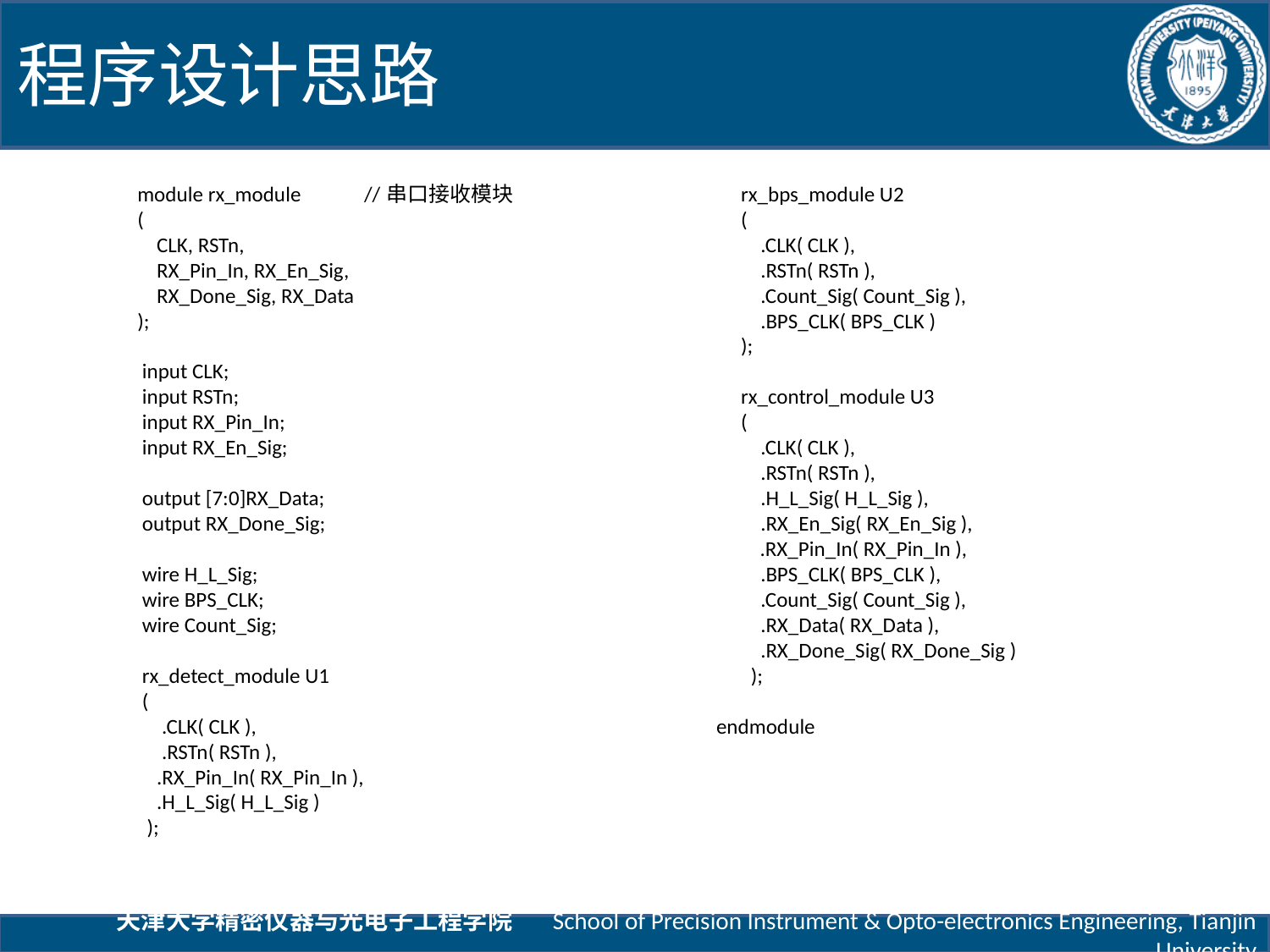

程序设计思路
module rx_module             //串口接收模块
(
    CLK, RSTn,
    RX_Pin_In, RX_En_Sig,
    RX_Done_Sig, RX_Data
);

 input CLK;
 input RSTn;
 input RX_Pin_In;
 input RX_En_Sig;

 output [7:0]RX_Data;
 output RX_Done_Sig;

 wire H_L_Sig;
 wire BPS_CLK;
 wire Count_Sig;

 rx_detect_module U1
 (
     .CLK( CLK ),
     .RSTn( RSTn ),
    .RX_Pin_In( RX_Pin_In ),
    .H_L_Sig( H_L_Sig )
  );

	 rx_bps_module U2
	 (
	     .CLK( CLK ),
	     .RSTn( RSTn ),
	     .Count_Sig( Count_Sig ),
	     .BPS_CLK( BPS_CLK )
	 );

	 rx_control_module U3
	 (
	     .CLK( CLK ),
	     .RSTn( RSTn ),
	     .H_L_Sig( H_L_Sig ),
	     .RX_En_Sig( RX_En_Sig ),
                               .RX_Pin_In( RX_Pin_In ),
	     .BPS_CLK( BPS_CLK ),
	     .Count_Sig( Count_Sig ),
	     .RX_Data( RX_Data ),
	     .RX_Done_Sig( RX_Done_Sig )
	   );

                      endmodule